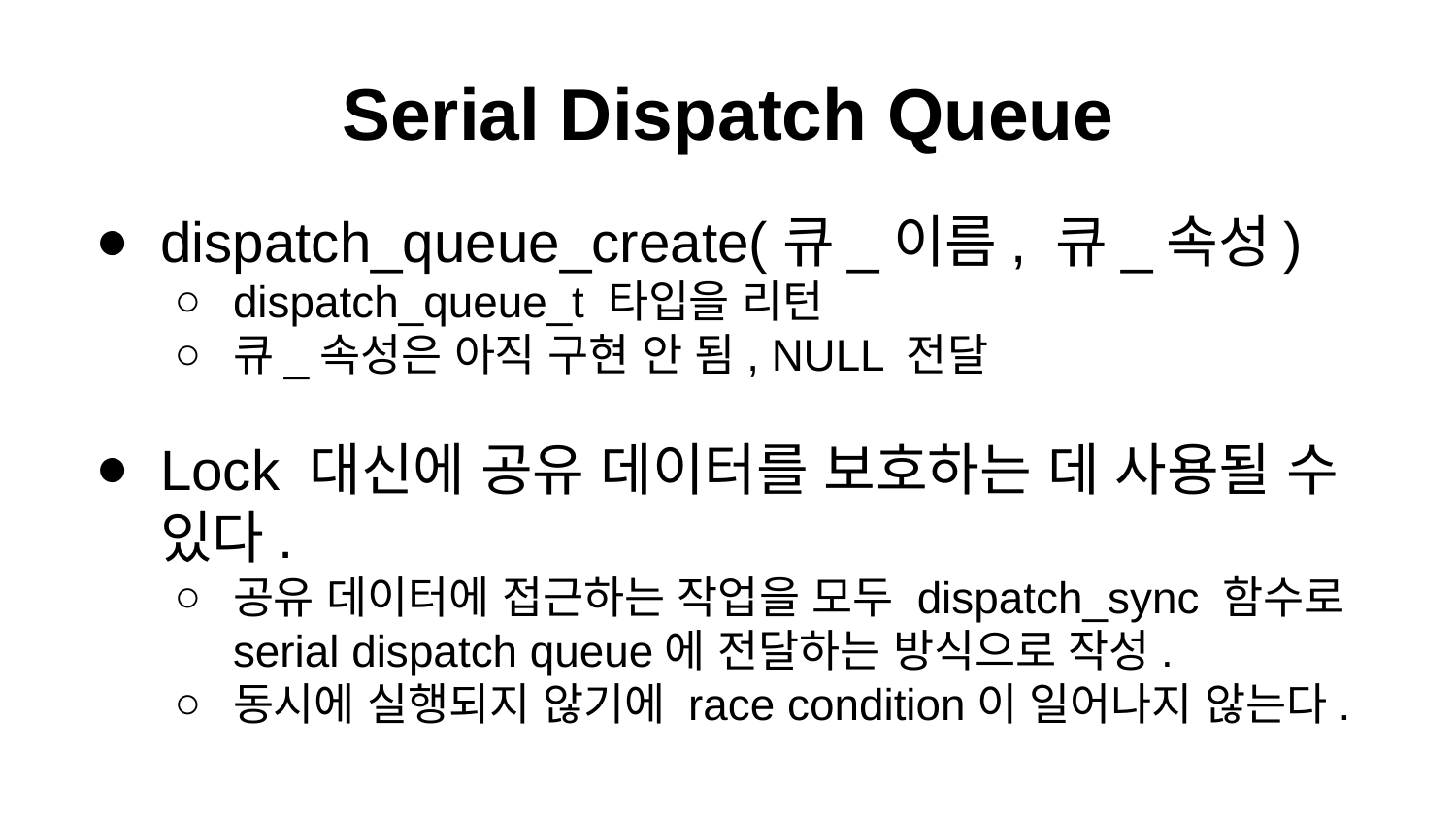

# Serial Dispatch Queue
dispatch_queue_create(큐_이름, 큐_속성)
dispatch_queue_t 타입을 리턴
큐_속성은 아직 구현 안 됨, NULL 전달

Lock 대신에 공유 데이터를 보호하는 데 사용될 수 있다.
공유 데이터에 접근하는 작업을 모두 dispatch_sync 함수로 serial dispatch queue에 전달하는 방식으로 작성.
동시에 실행되지 않기에 race condition이 일어나지 않는다.